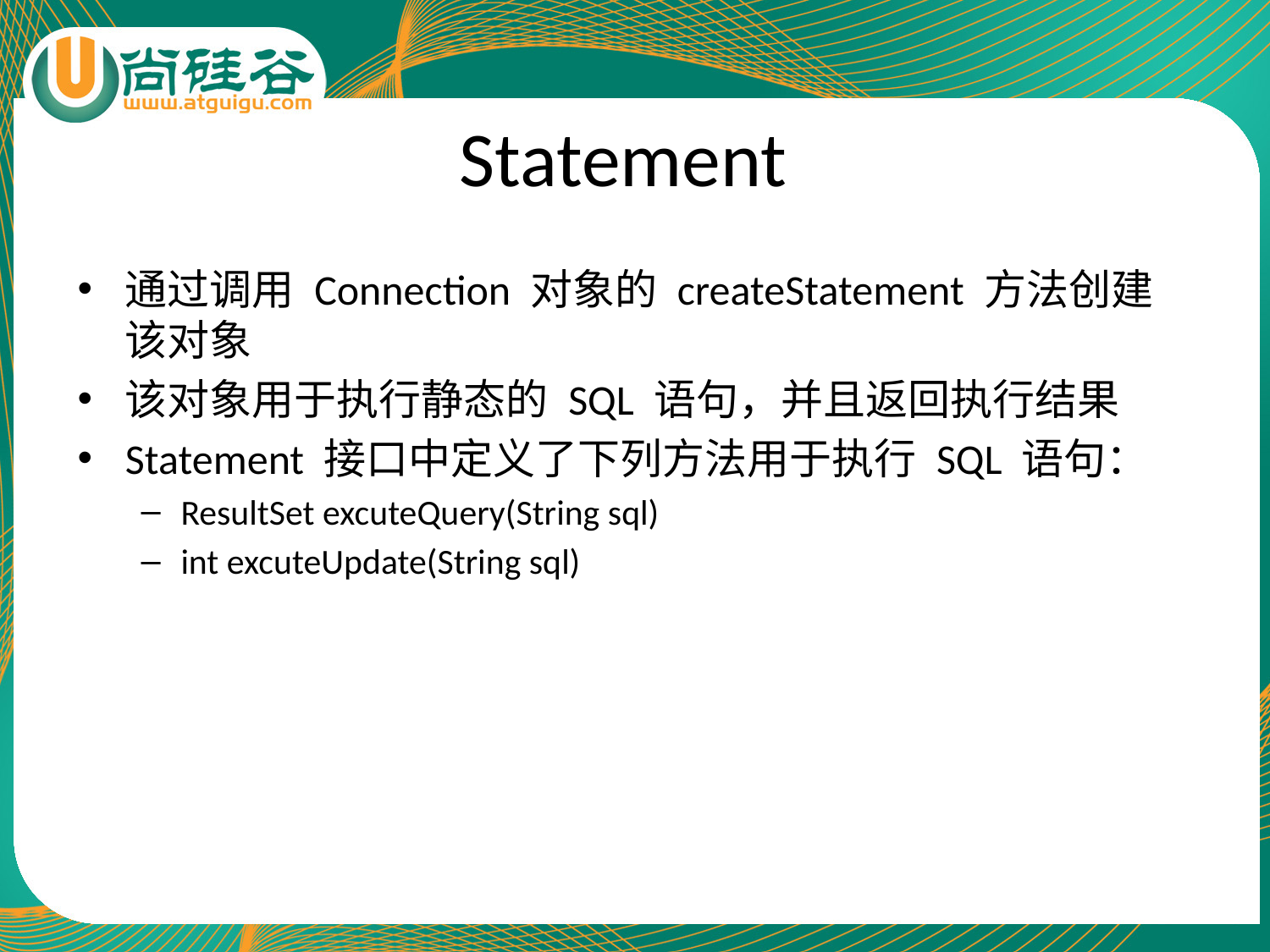

# Statement
通过调用 Connection 对象的 createStatement 方法创建该对象
该对象用于执行静态的 SQL 语句，并且返回执行结果
Statement 接口中定义了下列方法用于执行 SQL 语句：
ResultSet excuteQuery(String sql)
int excuteUpdate(String sql)